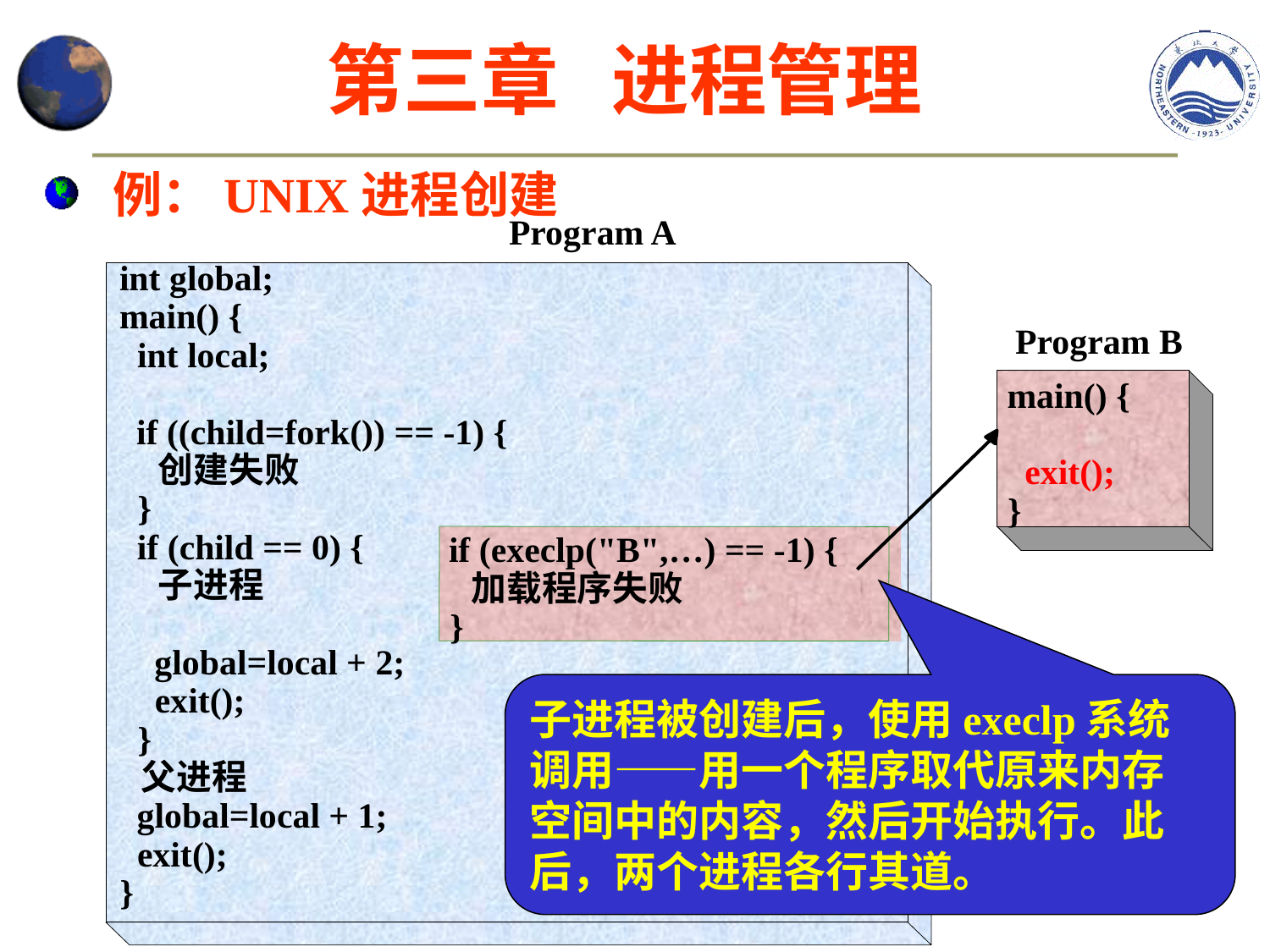

第三章   进程管理
  例：UNIX进程创建
Program A
int global;

main() {
Program B
  int local;

main() {
  if ((child=fork()) == -1) {

    创建失败
  exit();
  }
}
  if (child == 0) {

if (execlp("B",…) == -1) {
    子进程
  加载程序失败
}
    global=local + 2;
子进程被创建后，使用execlp系统
调用——用一个程序取代原来内存
空间中的内容，然后开始执行。此
后，两个进程各行其道。
    exit();
  }
  父进程
  global=local + 1;
  exit();
}